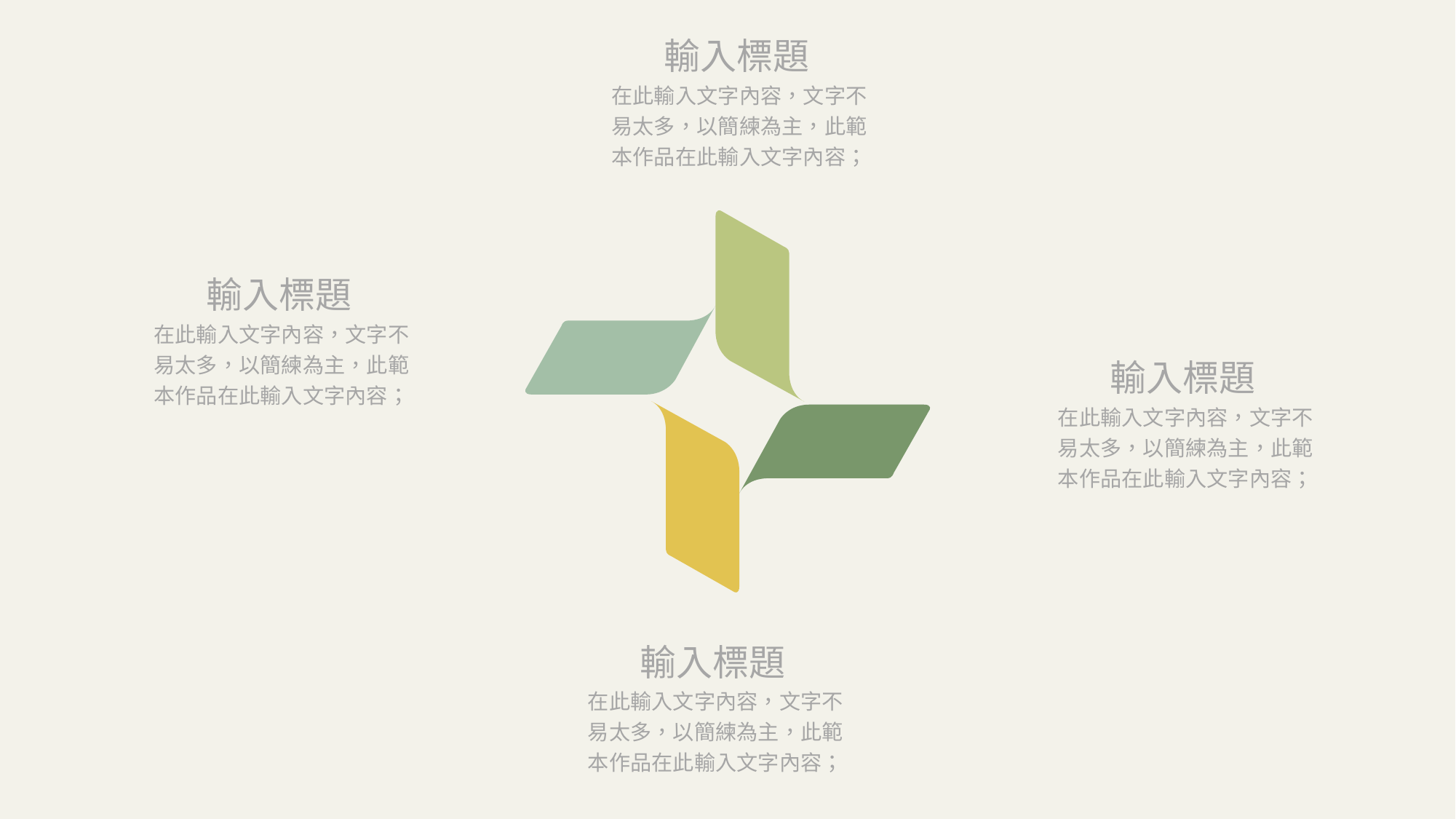

輸入標題
在此輸入文字內容，文字不易太多，以簡練為主，此範本作品在此輸入文字內容；

輸入標題
在此輸入文字內容，文字不易太多，以簡練為主，此範本作品在此輸入文字內容；
輸入標題
在此輸入文字內容，文字不易太多，以簡練為主，此範本作品在此輸入文字內容；
輸入標題
在此輸入文字內容，文字不易太多，以簡練為主，此範本作品在此輸入文字內容；